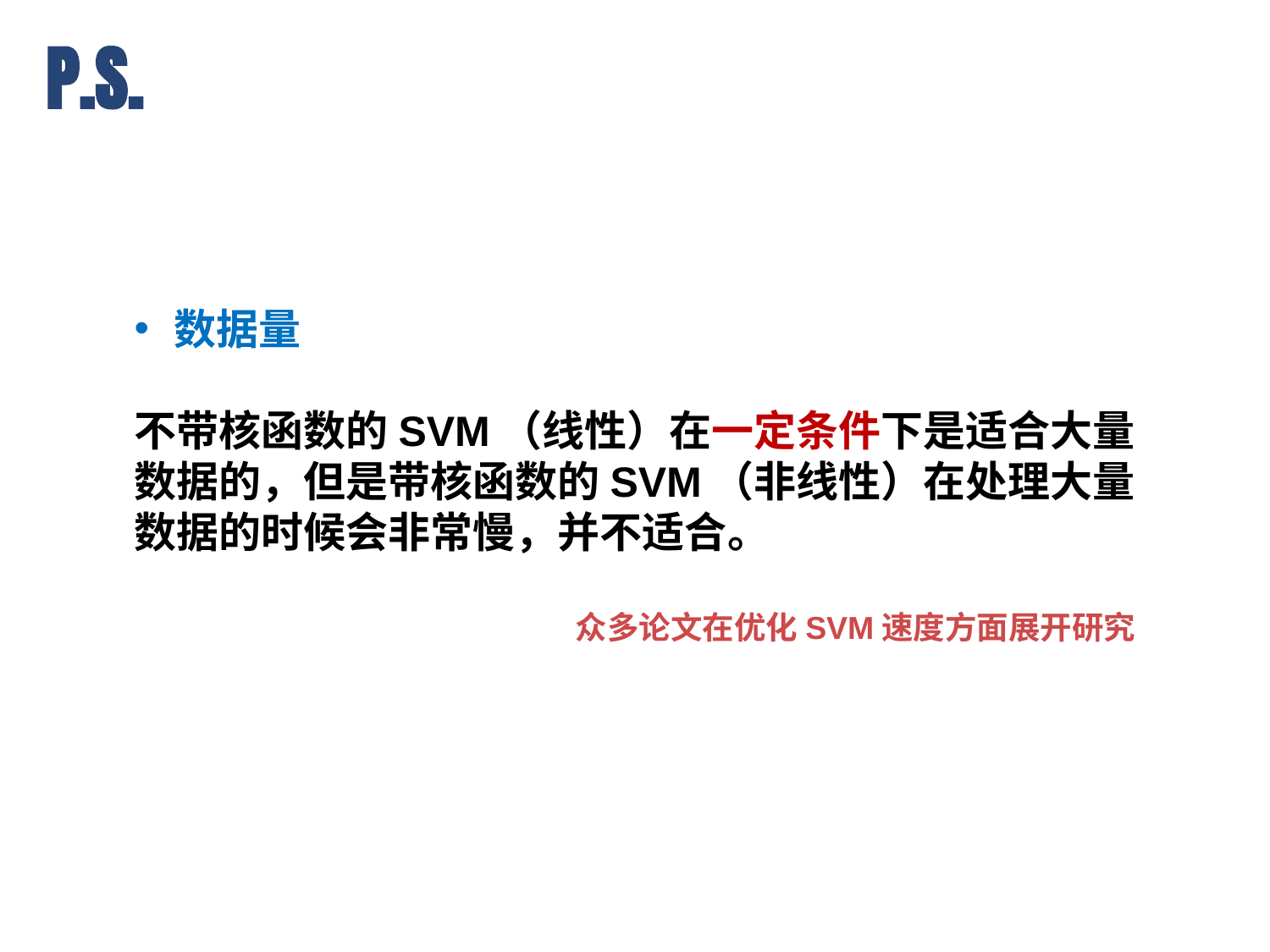

FOR
THANKS
P.S.
数据量

不带核函数的SVM（线性）在一定条件下是适合大量数据的，但是带核函数的SVM（非线性）在处理大量数据的时候会非常慢，并不适合。

众多论文在优化SVM速度方面展开研究
LISTENING
YOUR